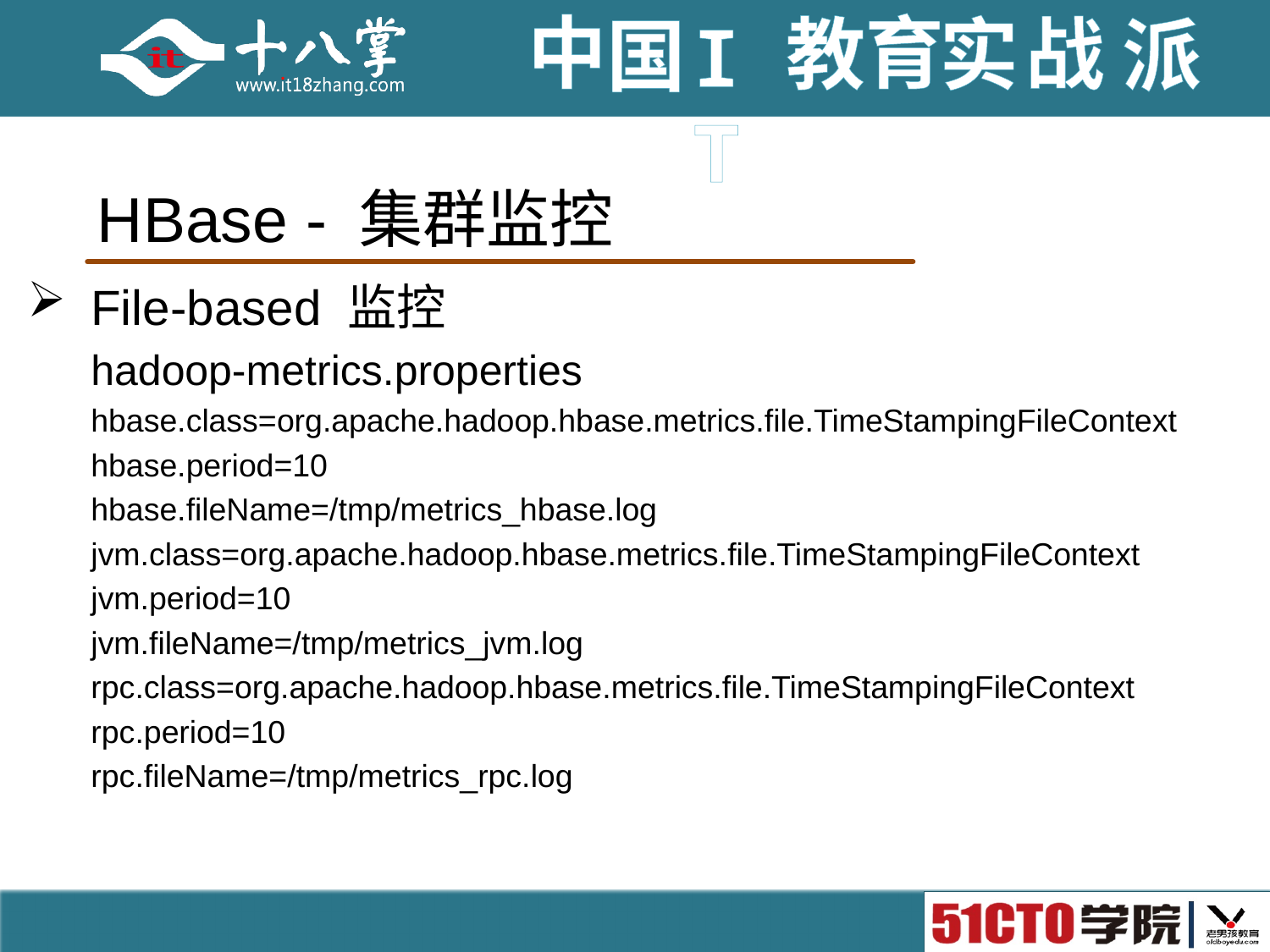

# HBase - 集群监控
File-based 监控
hadoop-metrics.properties
hbase.class=org.apache.hadoop.hbase.metrics.file.TimeStampingFileContext
hbase.period=10
hbase.fileName=/tmp/metrics_hbase.log
jvm.class=org.apache.hadoop.hbase.metrics.file.TimeStampingFileContext
jvm.period=10
jvm.fileName=/tmp/metrics_jvm.log
rpc.class=org.apache.hadoop.hbase.metrics.file.TimeStampingFileContext
rpc.period=10
rpc.fileName=/tmp/metrics_rpc.log